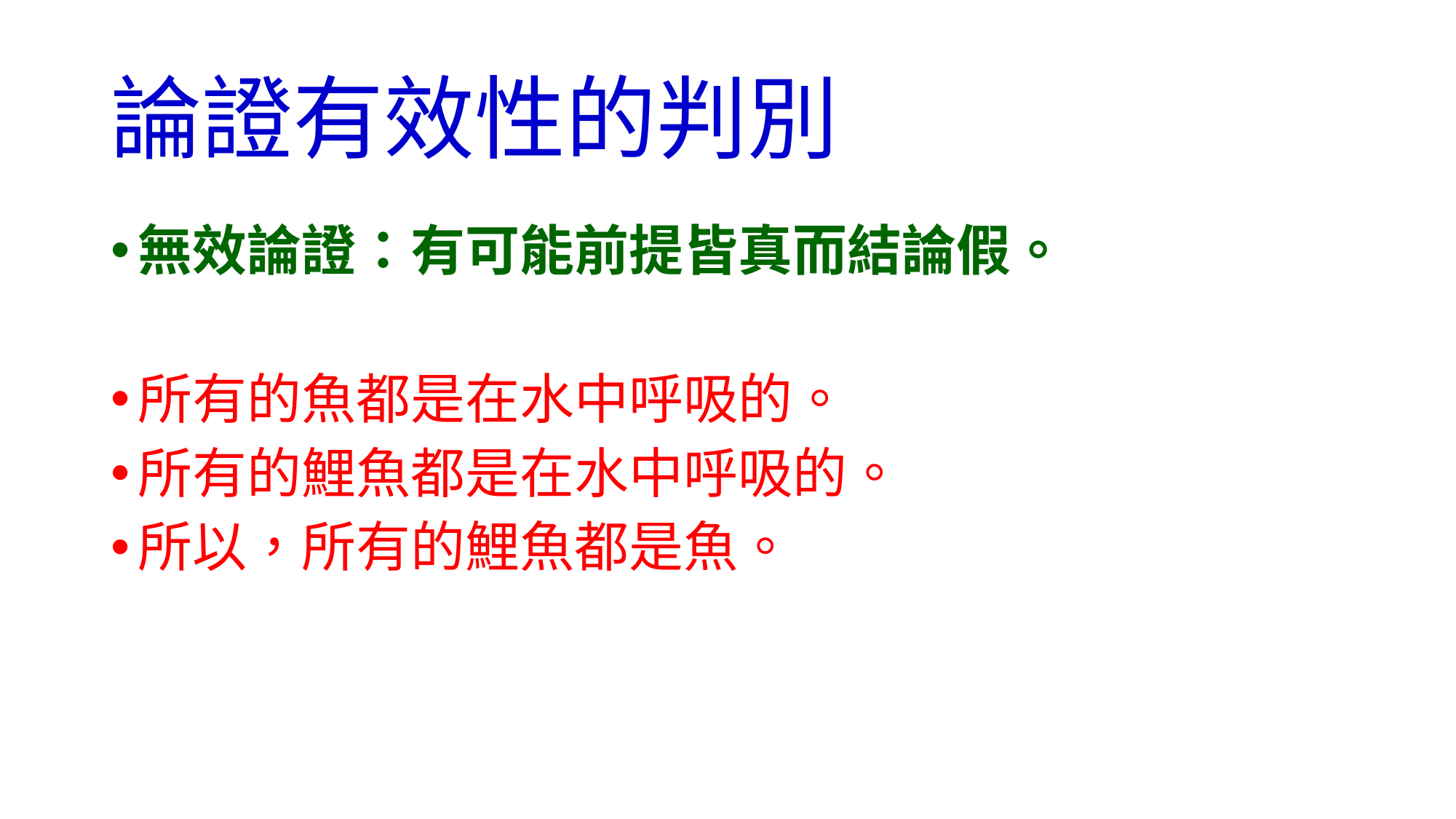

# 論證有效性的判別
無效論證：有可能前提皆真而結論假。

所有的魚都是在水中呼吸的。
所有的鯉魚都是在水中呼吸的。
所以，所有的鯉魚都是魚。